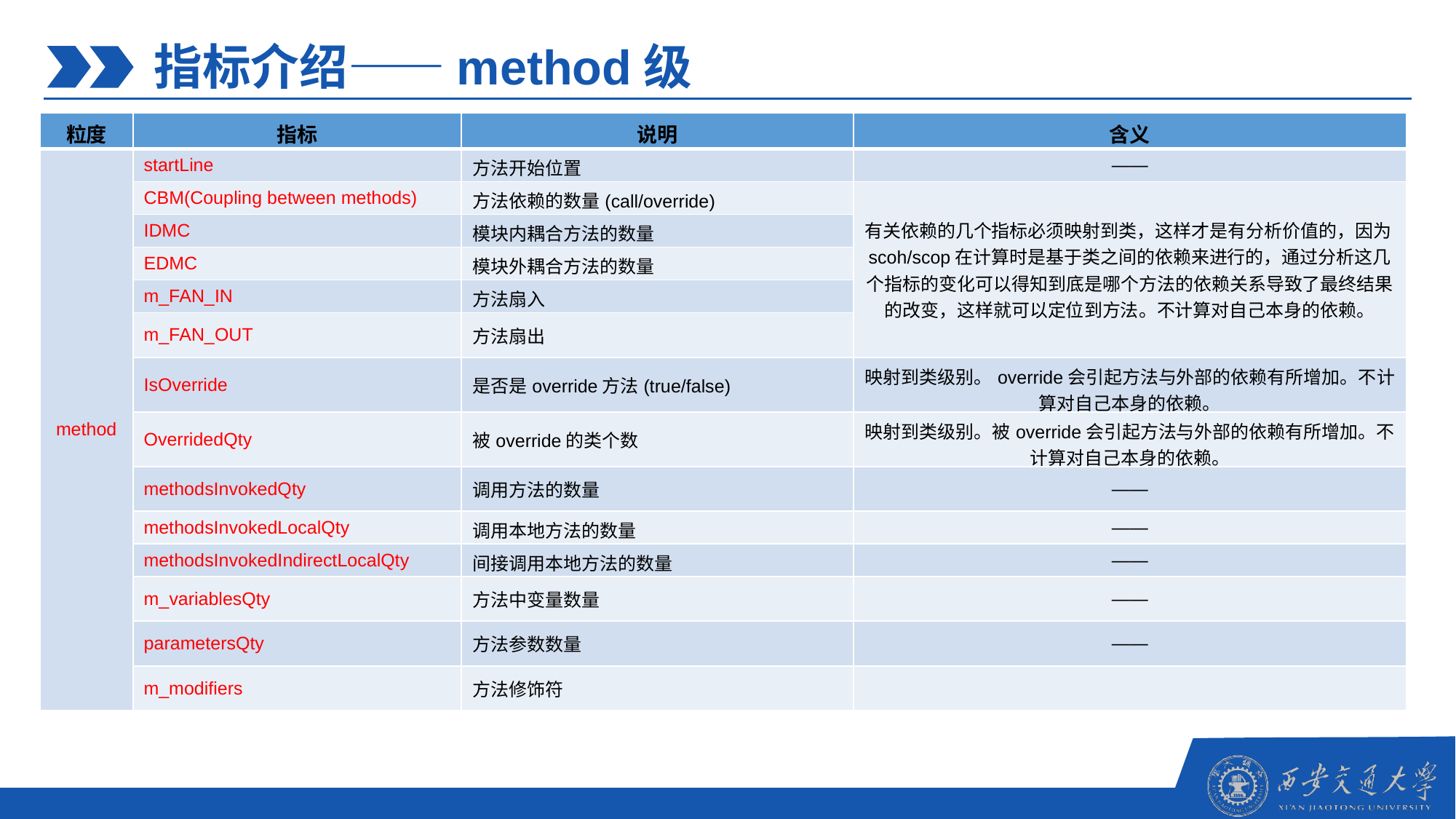

指标介绍——method级

| 粒度 | 指标 | 说明 | 含义 |
| --- | --- | --- | --- |
| method | startLine | 方法开始位置 | —— |
|  | CBM(Coupling between methods) | 方法依赖的数量(call/override) | 有关依赖的几个指标必须映射到类，这样才是有分析价值的，因为scoh/scop在计算时是基于类之间的依赖来进行的，通过分析这几个指标的变化可以得知到底是哪个方法的依赖关系导致了最终结果的改变，这样就可以定位到方法。不计算对自己本身的依赖。 |
|  | IDMC | 模块内耦合方法的数量 |  |
|  | EDMC | 模块外耦合方法的数量 |  |
|  | m\_FAN\_IN | 方法扇入 |  |
|  | m\_FAN\_OUT | 方法扇出 |  |
|  | IsOverride | 是否是override方法(true/false) | 映射到类级别。override会引起方法与外部的依赖有所增加。不计算对自己本身的依赖。 |
|  | OverridedQty | 被override的类个数 | 映射到类级别。被override会引起方法与外部的依赖有所增加。不计算对自己本身的依赖。 |
|  | methodsInvokedQty | 调用方法的数量 | —— |
|  | methodsInvokedLocalQty | 调用本地方法的数量 | —— |
|  | methodsInvokedIndirectLocalQty | 间接调用本地方法的数量 | —— |
|  | m\_variablesQty | 方法中变量数量 | —— |
|  | parametersQty | 方法参数数量 | —— |
|  | m\_modifiers | 方法修饰符 |  |